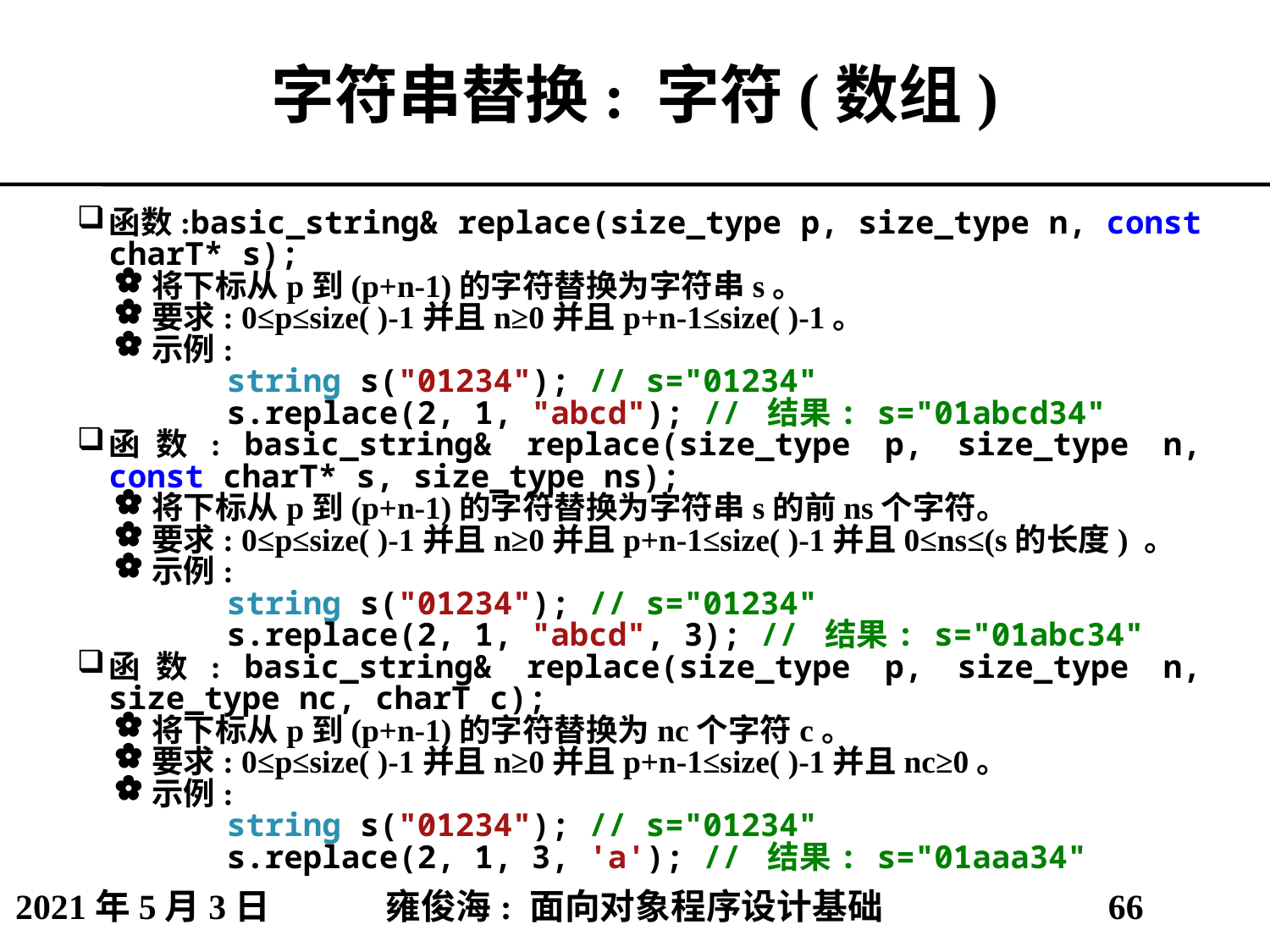

# 字符串替换: 字符(数组)

函数:basic_string& replace(size_type p, size_type n, const charT* s);
将下标从p到(p+n-1)的字符替换为字符串s。
要求: 0≤p≤size( )-1并且n≥0并且p+n-1≤size( )-1。
示例:
string s("01234"); // s="01234"
s.replace(2, 1, "abcd"); // 结果: s="01abcd34"
函数: basic_string& replace(size_type p, size_type n, const charT* s, size_type ns);
将下标从p到(p+n-1)的字符替换为字符串s的前ns个字符。
要求: 0≤p≤size( )-1并且n≥0并且p+n-1≤size( )-1并且0≤ns≤(s的长度) 。
示例:
string s("01234"); // s="01234"
s.replace(2, 1, "abcd", 3); // 结果: s="01abc34"
函数: basic_string& replace(size_type p, size_type n, size_type nc, charT c);
将下标从p到(p+n-1)的字符替换为nc个字符c。
要求: 0≤p≤size( )-1并且n≥0并且p+n-1≤size( )-1并且nc≥0。
示例:
string s("01234"); // s="01234"
s.replace(2, 1, 3, 'a'); // 结果: s="01aaa34"
2021年5月3日
雍俊海: 面向对象程序设计基础
66